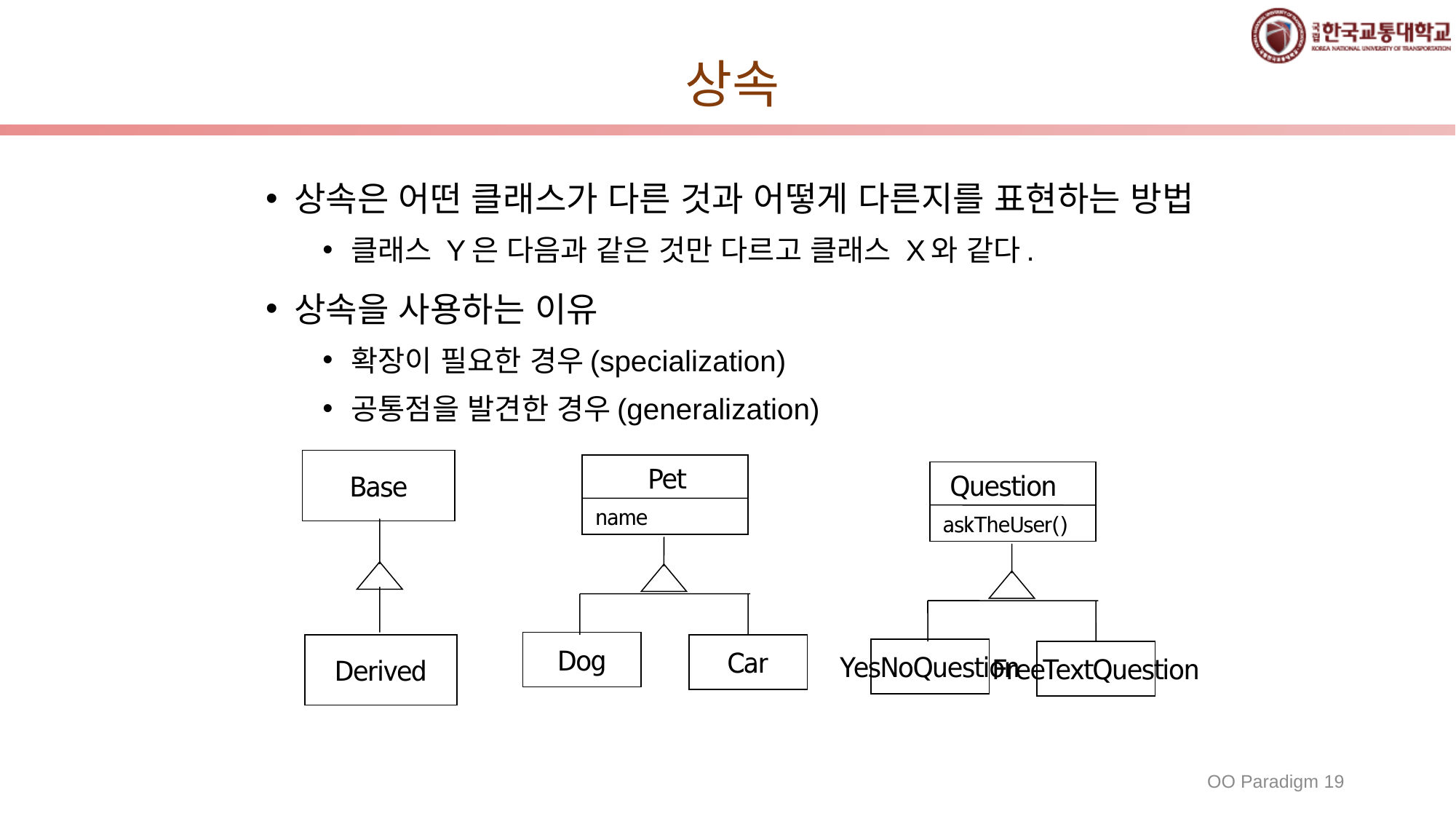

# 상속
상속은 어떤 클래스가 다른 것과 어떻게 다른지를 표현하는 방법
클래스 Y은 다음과 같은 것만 다르고 클래스 X와 같다.
상속을 사용하는 이유
확장이 필요한 경우(specialization)
공통점을 발견한 경우(generalization)
Base

Pet

Question

name

askTheUser()

Dog
Derived
Car
YesNoQuestion
FreeTextQuestion
OO Paradigm 19